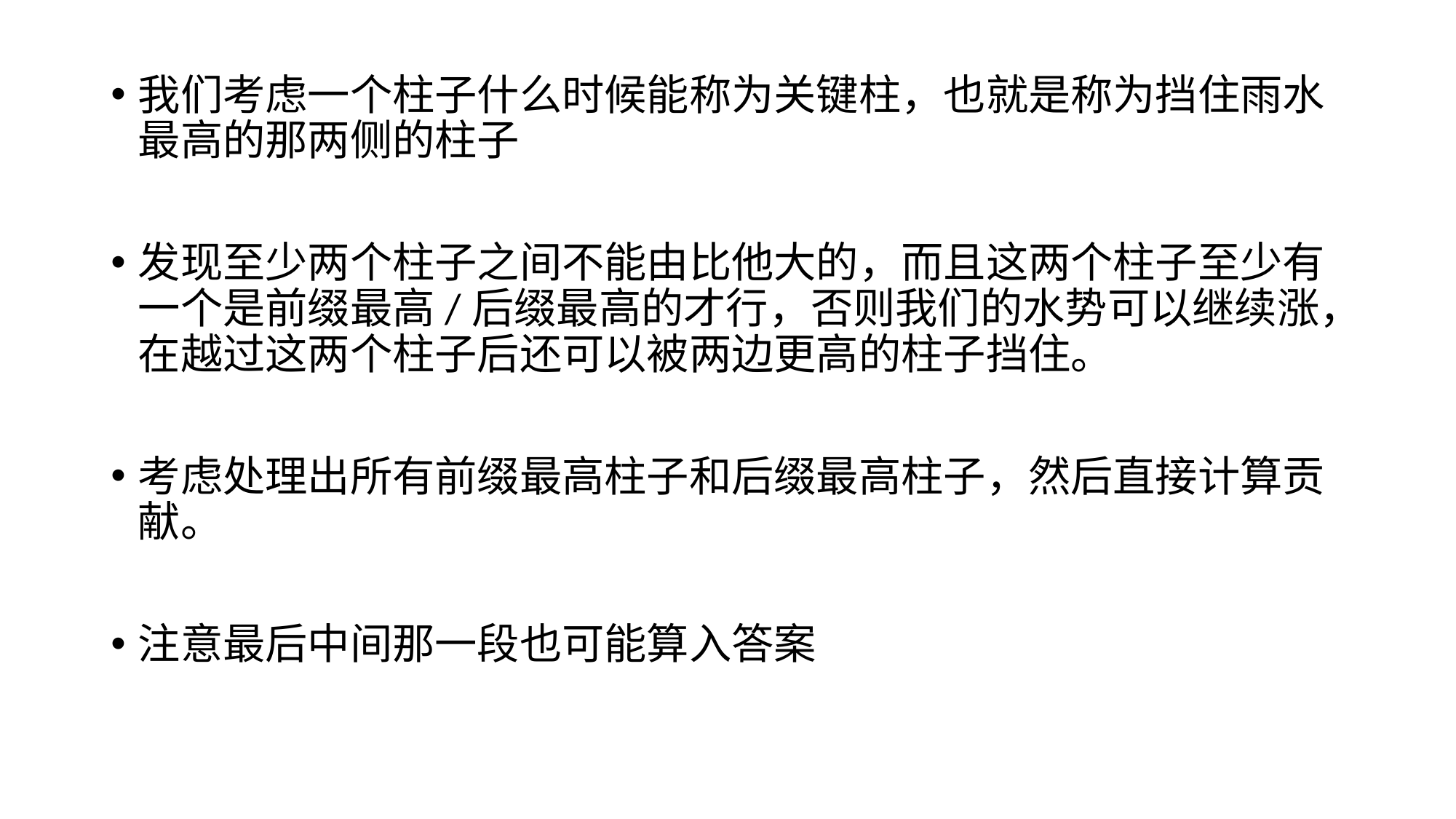

我们考虑一个柱子什么时候能称为关键柱，也就是称为挡住雨水最高的那两侧的柱子

发现至少两个柱子之间不能由比他大的，而且这两个柱子至少有一个是前缀最高/后缀最高的才行，否则我们的水势可以继续涨，在越过这两个柱子后还可以被两边更高的柱子挡住。

考虑处理出所有前缀最高柱子和后缀最高柱子，然后直接计算贡献。

注意最后中间那一段也可能算入答案